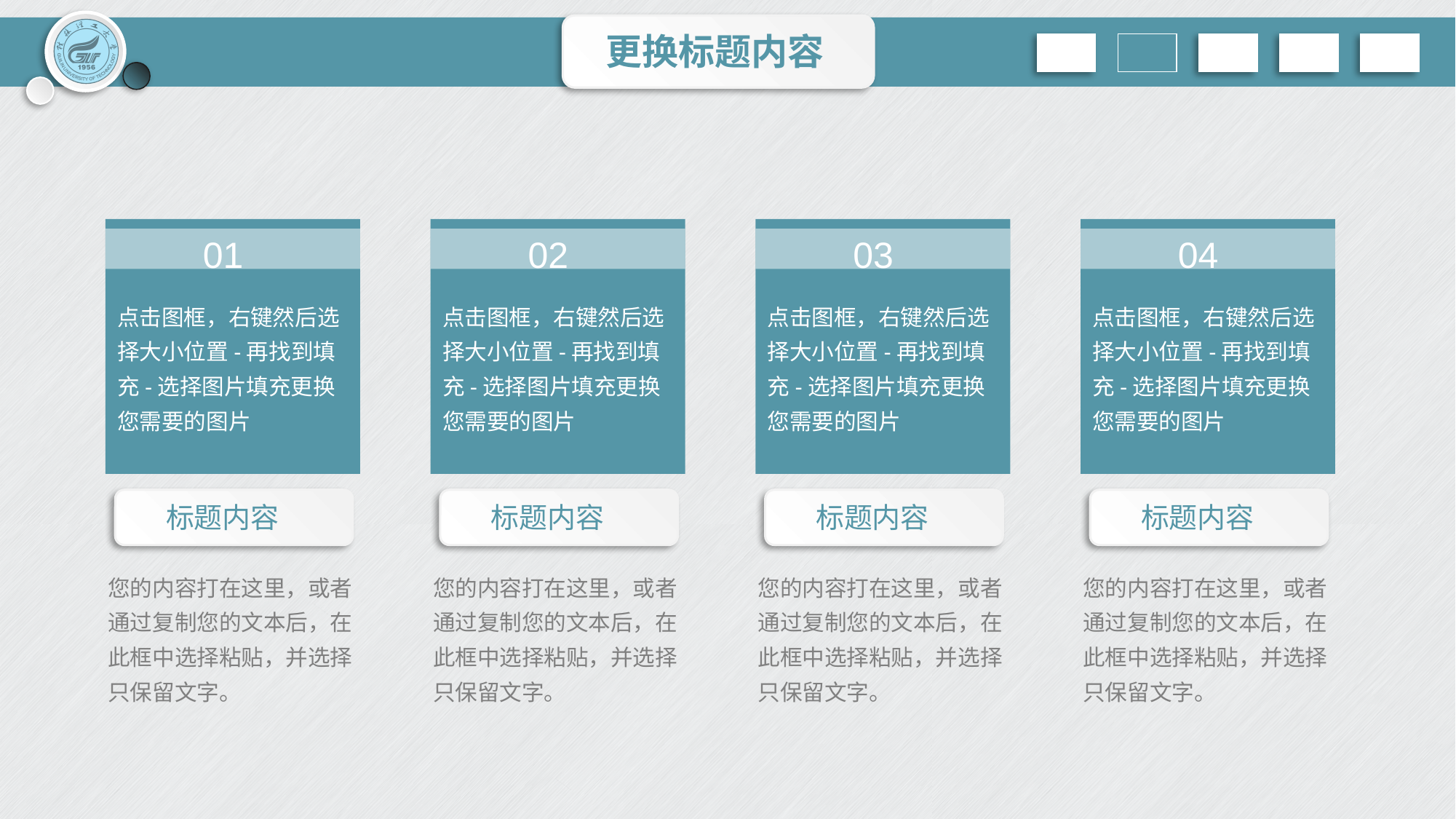

更换标题内容

01

02

03

04

点击图框，右键然后选择大小位置-再找到填充-选择图片填充更换您需要的图片
点击图框，右键然后选择大小位置-再找到填充-选择图片填充更换您需要的图片
点击图框，右键然后选择大小位置-再找到填充-选择图片填充更换您需要的图片
点击图框，右键然后选择大小位置-再找到填充-选择图片填充更换您需要的图片

标题内容

标题内容

标题内容

标题内容
您的内容打在这里，或者通过复制您的文本后，在此框中选择粘贴，并选择只保留文字。
您的内容打在这里，或者通过复制您的文本后，在此框中选择粘贴，并选择只保留文字。
您的内容打在这里，或者通过复制您的文本后，在此框中选择粘贴，并选择只保留文字。
您的内容打在这里，或者通过复制您的文本后，在此框中选择粘贴，并选择只保留文字。